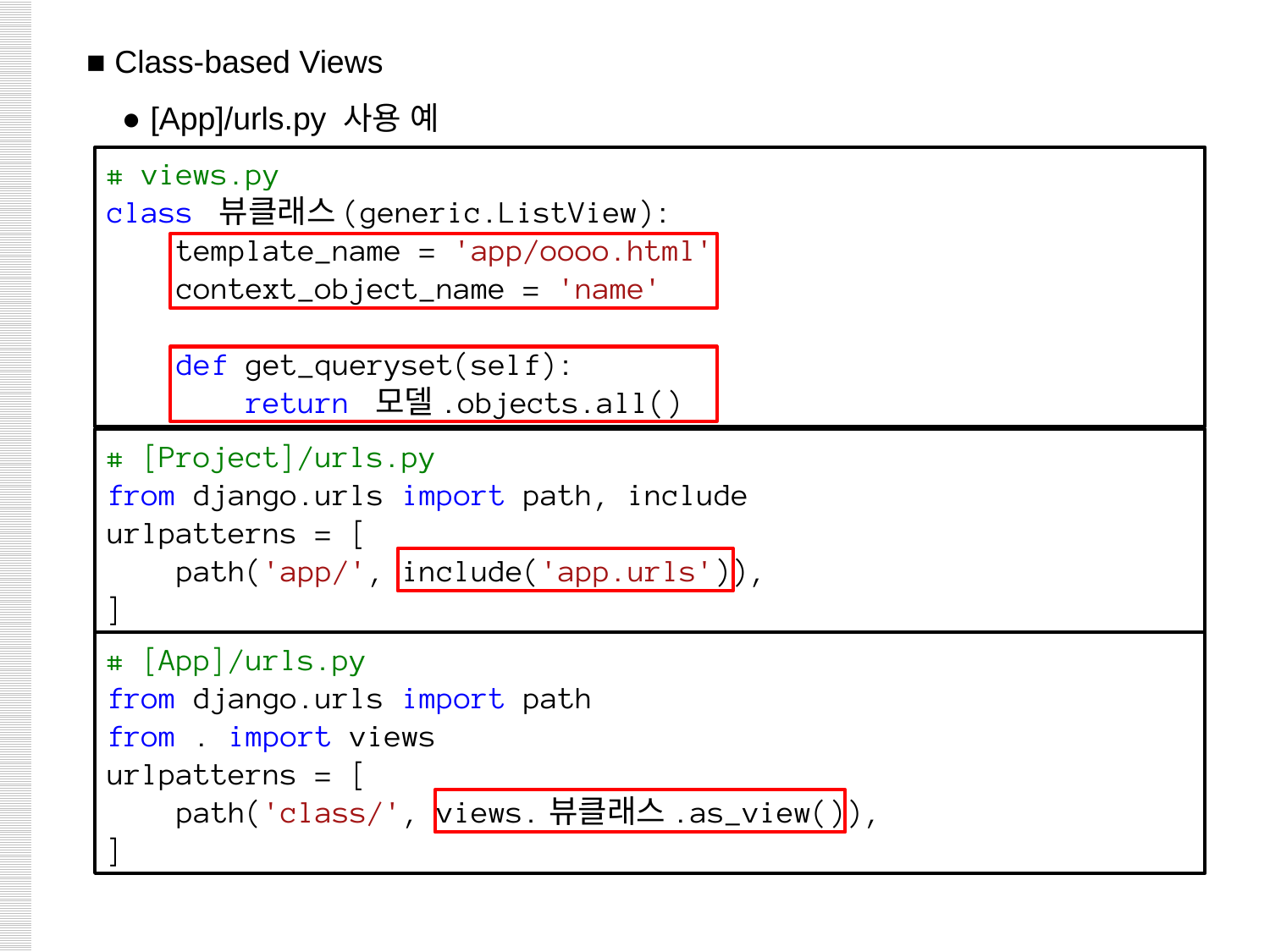

■ Class-based Views
    ● [App]/urls.py 사용 예
# views.py
class 뷰클래스(generic.ListView):
    template_name = 'app/oooo.html'
    context_object_name = 'name'

    def get_queryset(self):
        return 모델.objects.all()

# [Project]/urls.py
from django.urls import path, include
urlpatterns = [
    path('app/', include('app.urls')),
]

# [App]/urls.py
from django.urls import path
from . import views
urlpatterns = [
    path('class/', views.뷰클래스.as_view()),
]